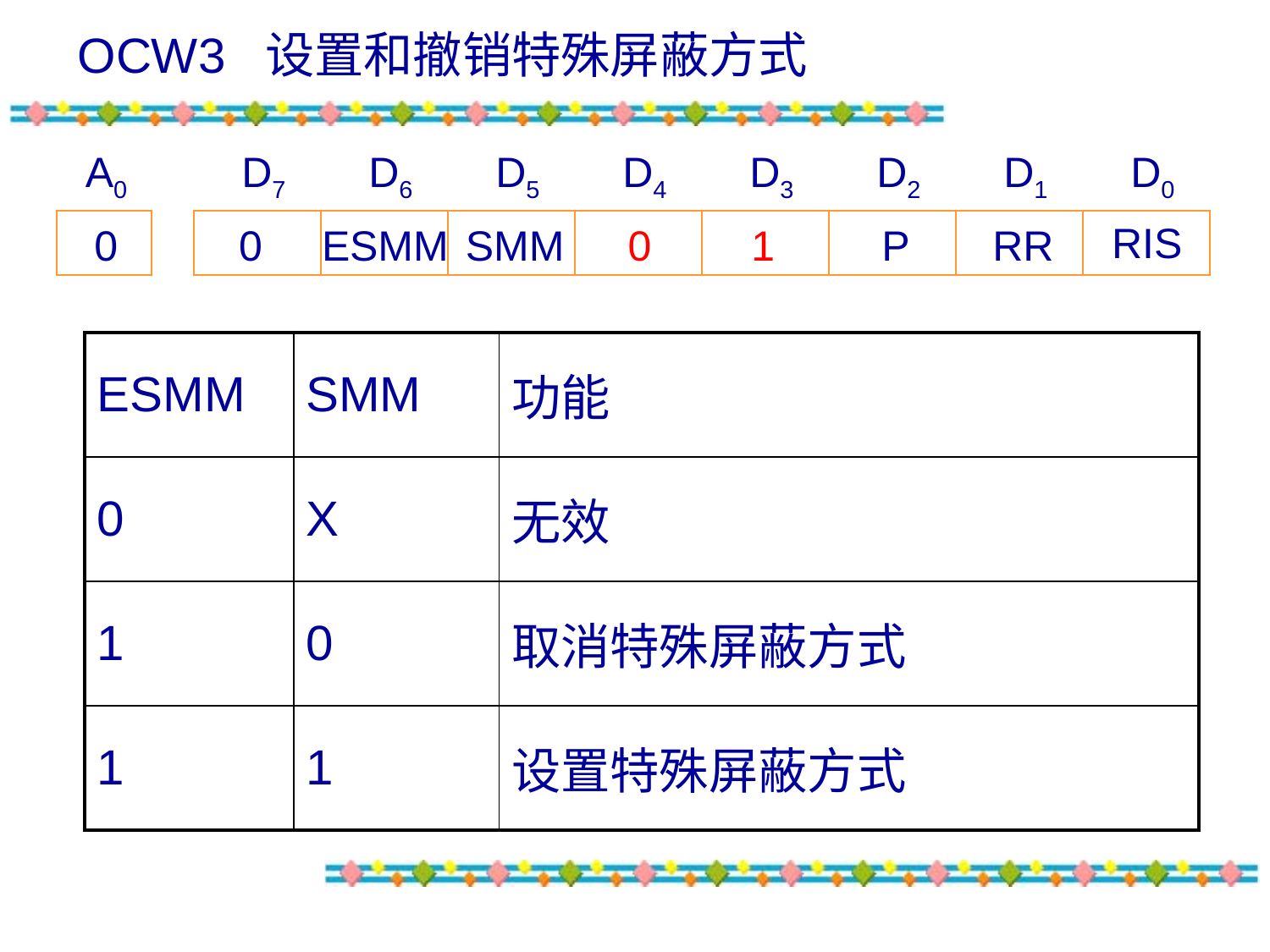

# OCW3  设置和撤销特殊屏蔽方式
A0
D7	D6	D5	D4	D3	D2	D1	D0

RIS

0
0
ESMM
SMM
0
1
P
RR
| ESMM | SMM | 功能 |
| --- | --- | --- |
| 0 | X | 无效 |
| 1 | 0 | 取消特殊屏蔽方式 |
| 1 | 1 | 设置特殊屏蔽方式 |